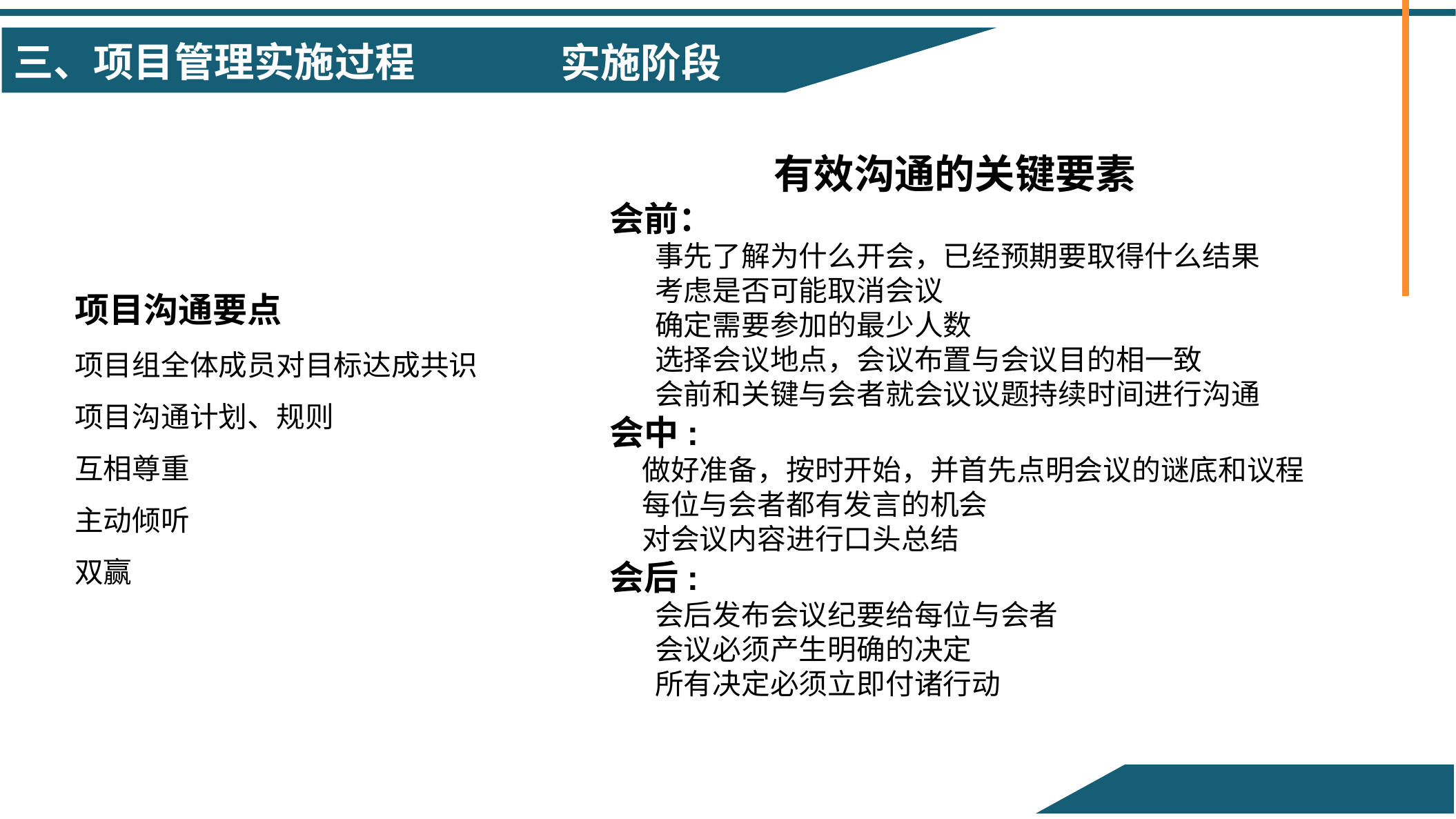

实施阶段
有效沟通的关键要素
会前：
事先了解为什么开会，已经预期要取得什么结果
考虑是否可能取消会议
确定需要参加的最少人数
选择会议地点，会议布置与会议目的相一致
会前和关键与会者就会议议题持续时间进行沟通
会中:
    做好准备，按时开始，并首先点明会议的谜底和议程
    每位与会者都有发言的机会
    对会议内容进行口头总结
会后:
会后发布会议纪要给每位与会者
会议必须产生明确的决定
所有决定必须立即付诸行动
项目沟通要点
项目组全体成员对目标达成共识
项目沟通计划、规则
互相尊重
主动倾听
双赢